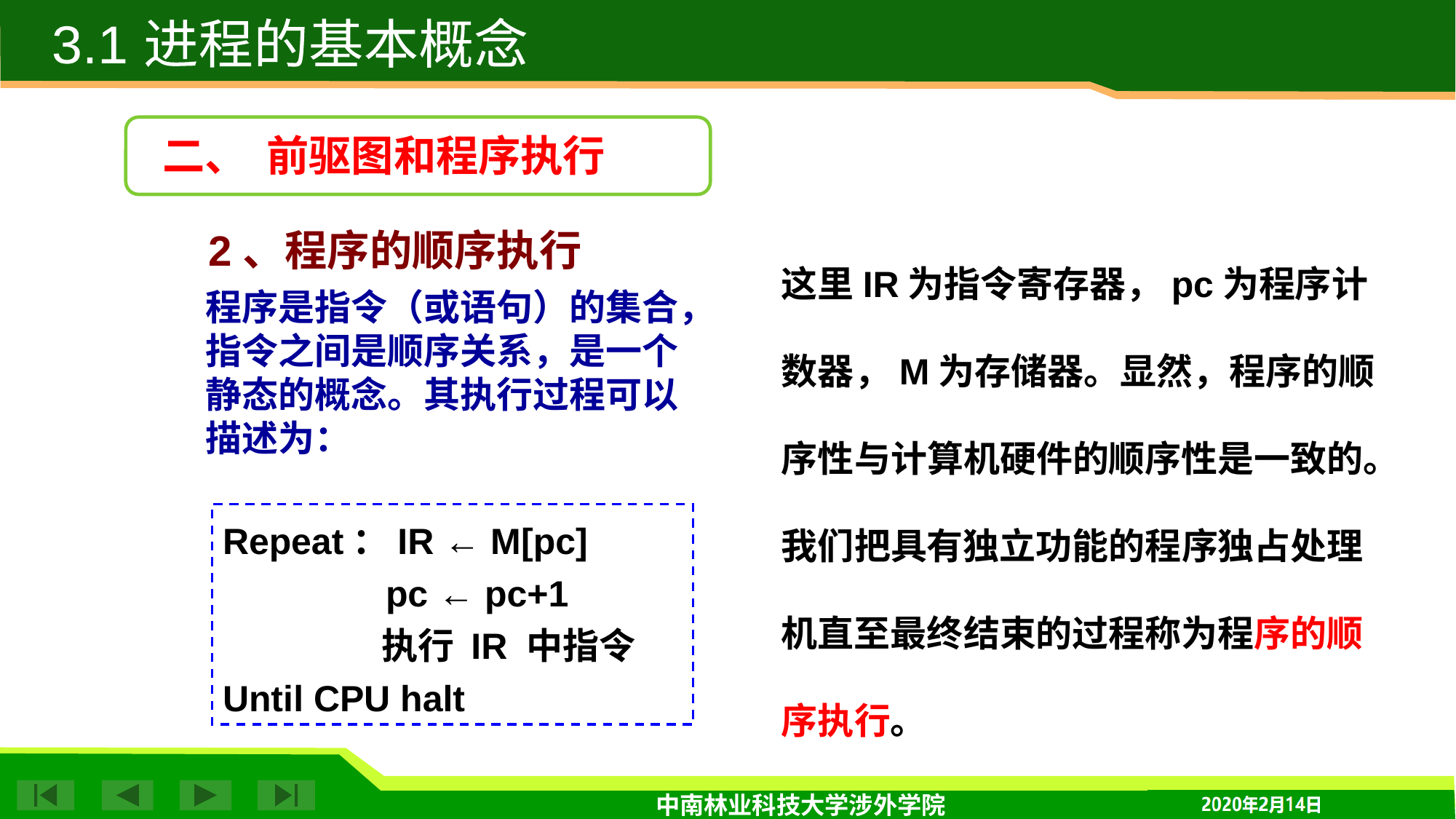

3.1 进程的基本概念

二、  前驱图和程序执行
这里IR为指令寄存器，pc为程序计数器，M为存储器。显然，程序的顺序性与计算机硬件的顺序性是一致的。我们把具有独立功能的程序独占处理机直至最终结束的过程称为程序的顺序执行。
 2、程序的顺序执行
程序是指令（或语句）的集合，指令之间是顺序关系，是一个静态的概念。其执行过程可以描述为：
Repeat：IR ← M[pc]
                pc ← pc+1
	     执行 IR 中指令
Until CPU halt